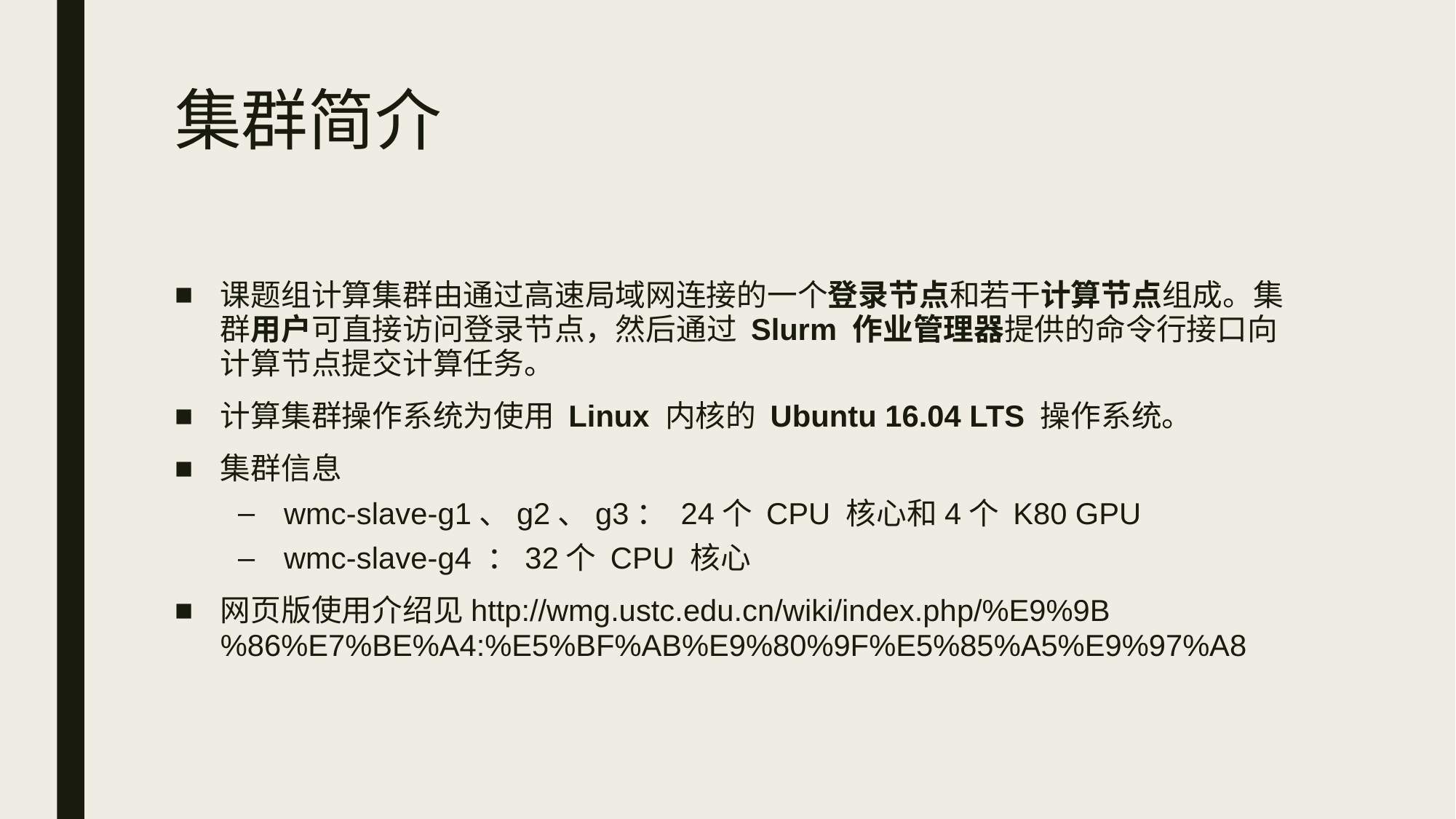

# 集群简介
课题组计算集群由通过高速局域网连接的一个登录节点和若干计算节点组成。集群用户可直接访问登录节点，然后通过 Slurm 作业管理器提供的命令行接口向计算节点提交计算任务。
计算集群操作系统为使用 Linux 内核的 Ubuntu 16.04 LTS 操作系统。
集群信息
wmc-slave-g1、g2、g3： 24个 CPU 核心和4个 K80 GPU
wmc-slave-g4 ：32个 CPU 核心
网页版使用介绍见http://wmg.ustc.edu.cn/wiki/index.php/%E9%9B%86%E7%BE%A4:%E5%BF%AB%E9%80%9F%E5%85%A5%E9%97%A8